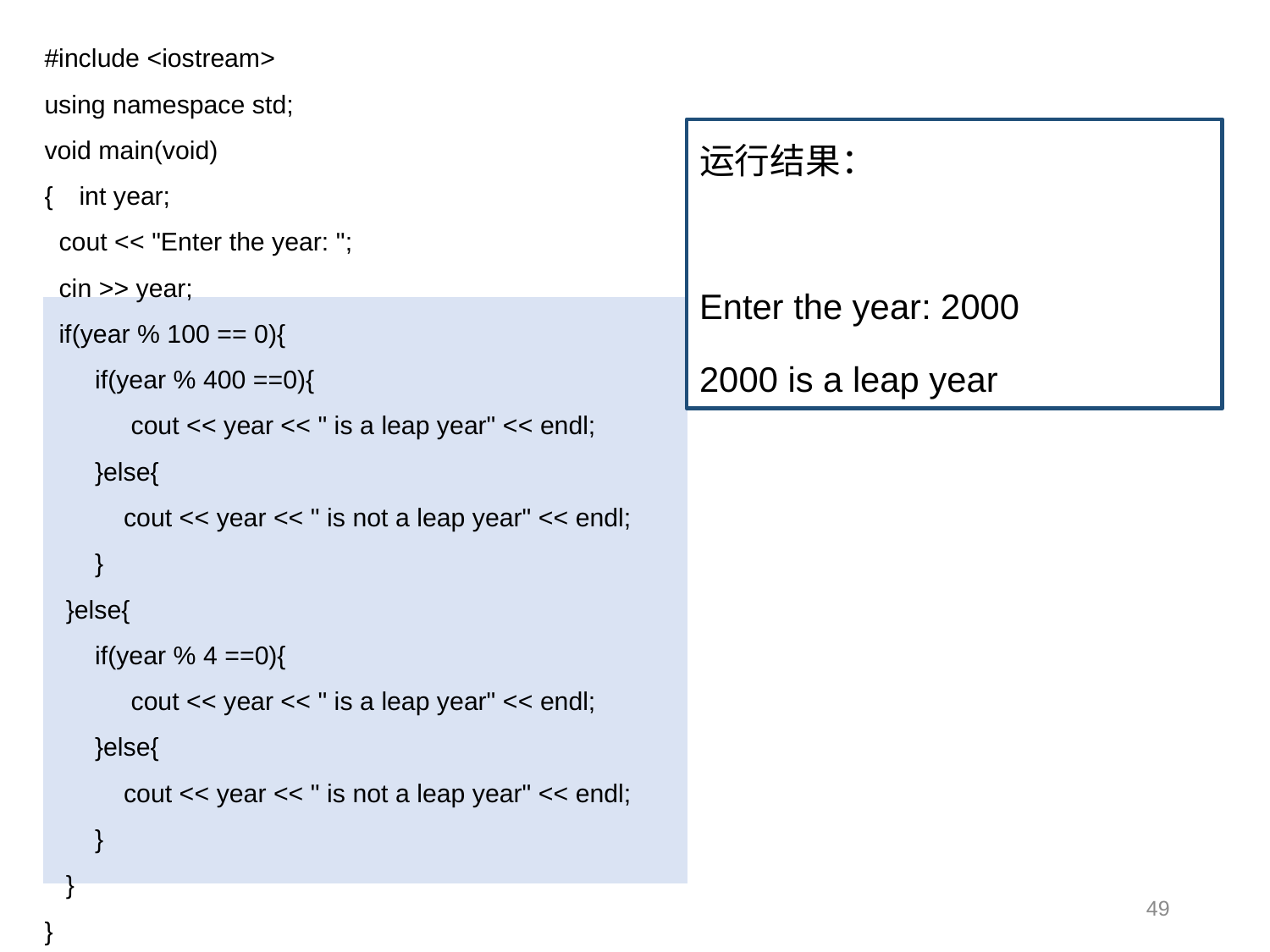

#include <iostream>
using namespace std;
void main(void)
{	int year;
  cout << "Enter the year: ";
  cin >> year;
  if(year % 100 == 0){
       if(year % 400 ==0){
            cout << year << " is a leap year" << endl;
       }else{
           cout << year << " is not a leap year" << endl;
       }
   }else{
       if(year % 4 ==0){
            cout << year << " is a leap year" << endl;
       }else{
           cout << year << " is not a leap year" << endl;
       }
   }
}
运行结果：

Enter the year: 2000
2000 is a leap year

49
49